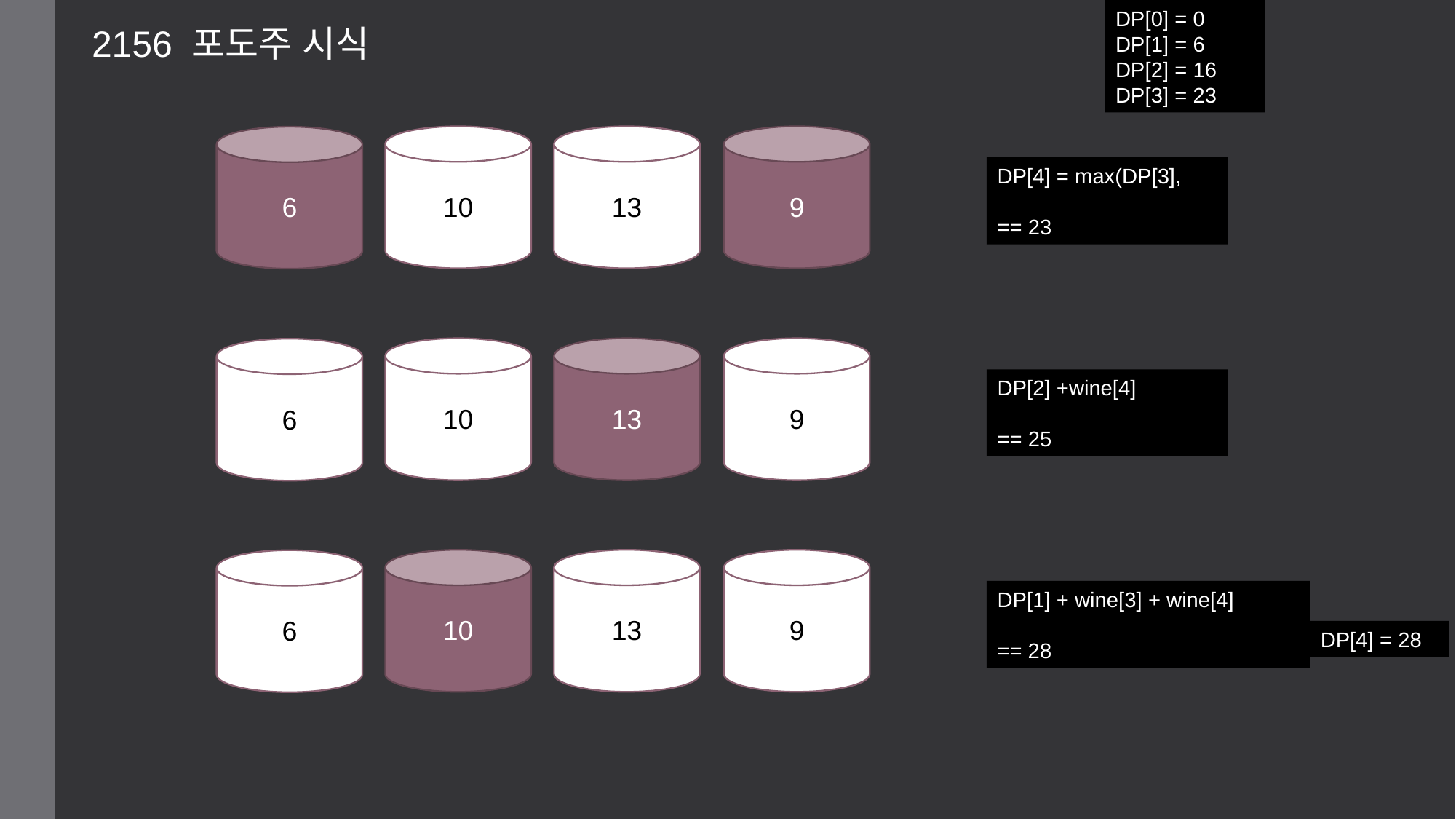

DP[0] = 0
DP[1] = 6
DP[2] = 16
DP[3] = 23
2156 포도주 시식
10
13
9
6
DP[4] = max(DP[3],

== 23
10
13
9
6
DP[2] +wine[4]

== 25
10
13
9
6
DP[1] + wine[3] + wine[4]

== 28
DP[4] = 28